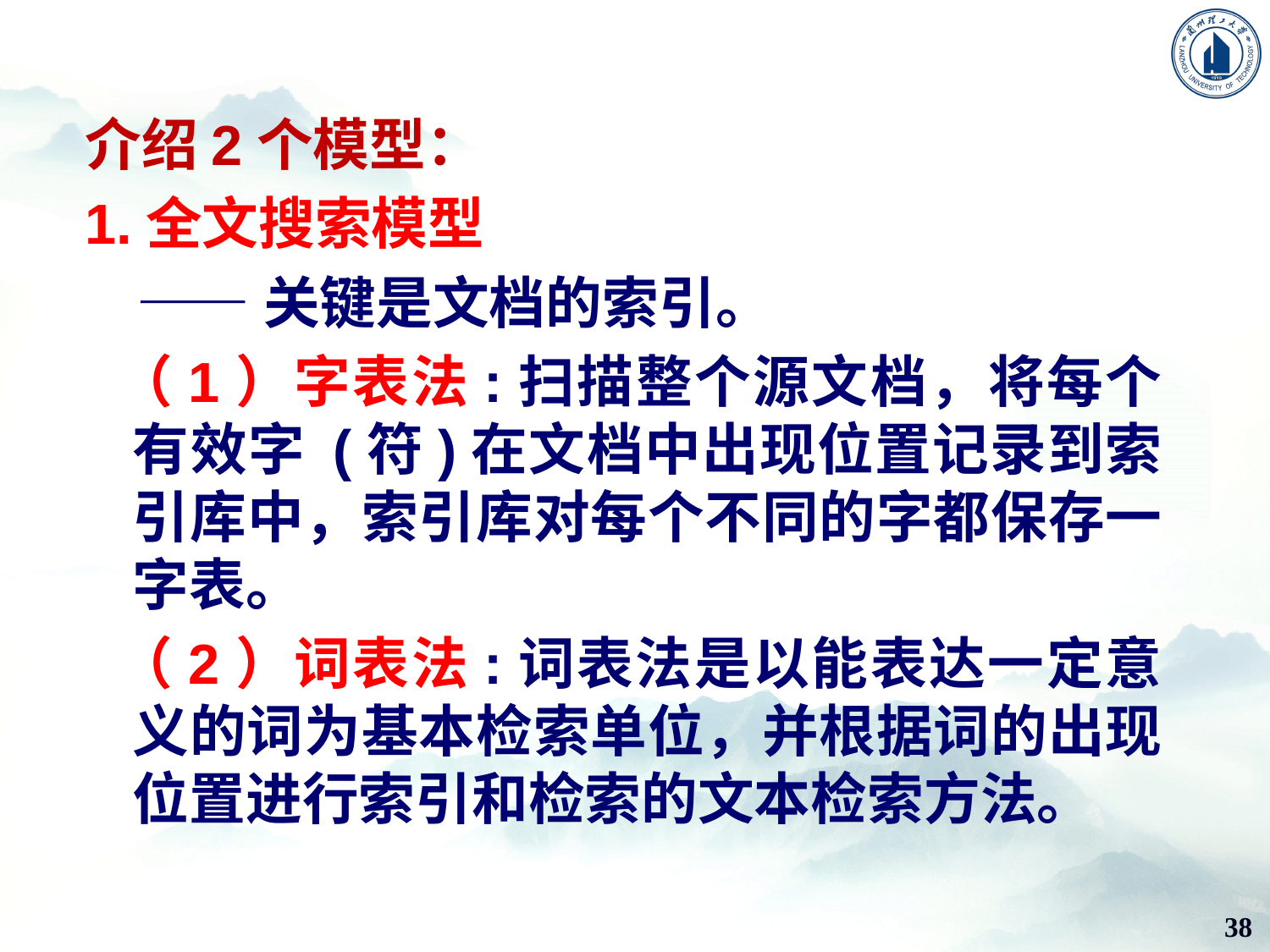

介绍2个模型：
1.全文搜索模型
    ——关键是文档的索引。
 （1）字表法:扫描整个源文档，将每个有效字 (符)在文档中出现位置记录到索引库中，索引库对每个不同的字都保存一字表。
 （2）词表法:词表法是以能表达一定意义的词为基本检索单位，并根据词的出现位置进行索引和检索的文本检索方法。
38